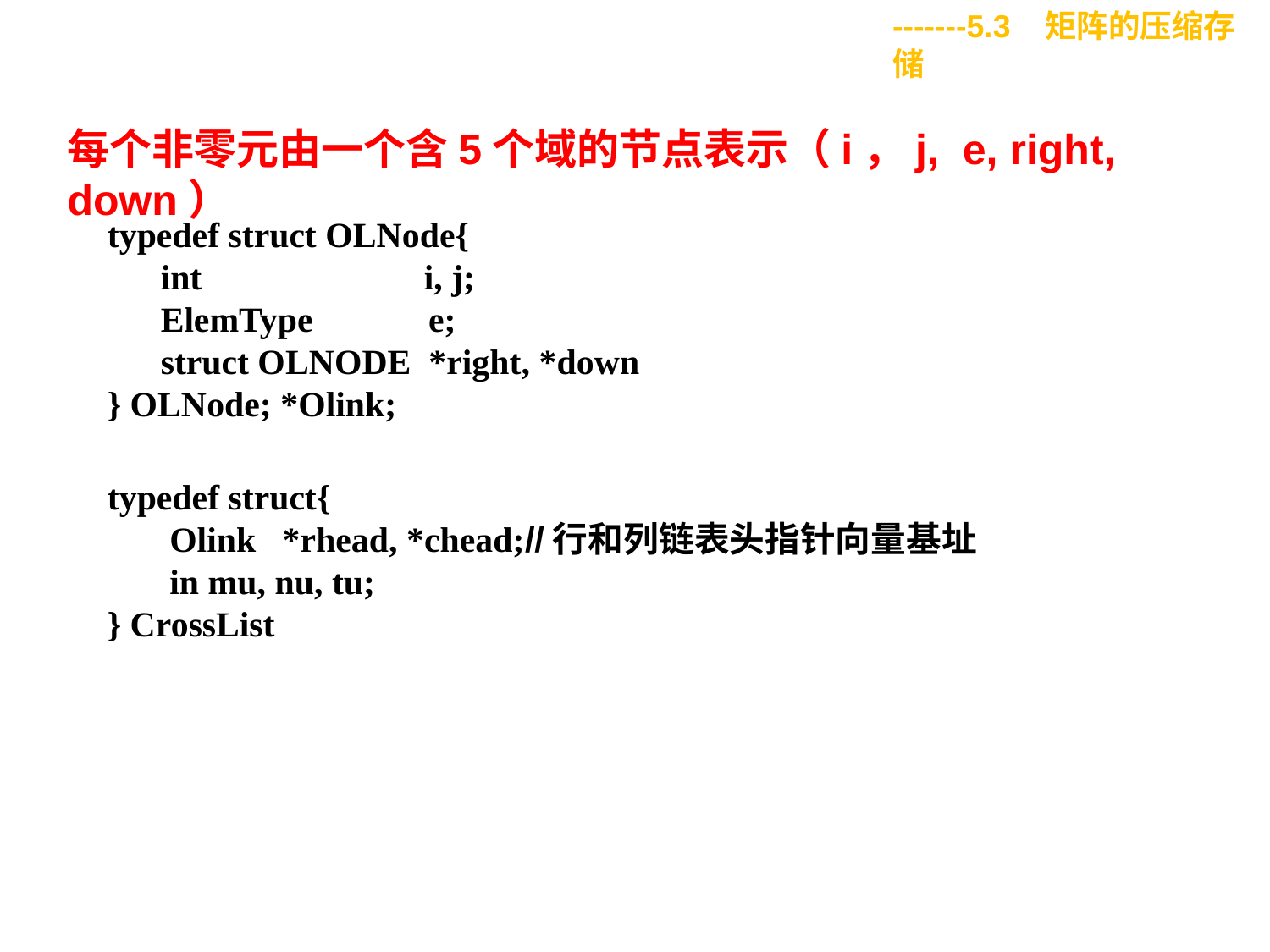

-------5.3   矩阵的压缩存储
每个非零元由一个含5个域的节点表示（i，j,  e, right, down）
typedef struct OLNode{
      int                         i, j;
      ElemType             e;
      struct OLNODE  *right, *down
} OLNode; *Olink;

typedef struct{
       Olink   *rhead, *chead;//行和列链表头指针向量基址
       in mu, nu, tu;
} CrossList